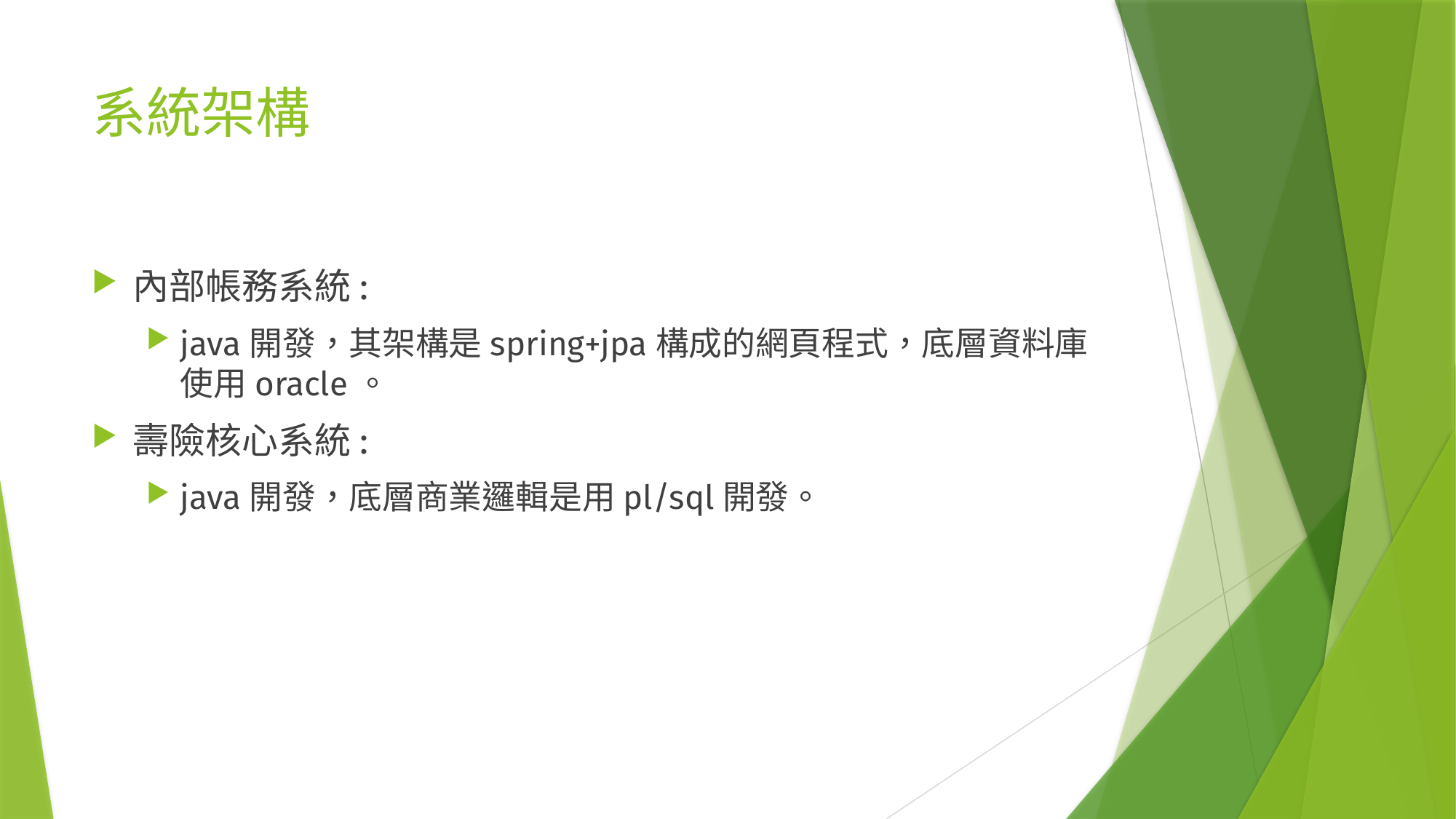

# 系統架構
內部帳務系統:
java開發，其架構是spring+jpa構成的網頁程式，底層資料庫使用oracle。
壽險核心系統:
java開發，底層商業邏輯是用pl/sql開發。